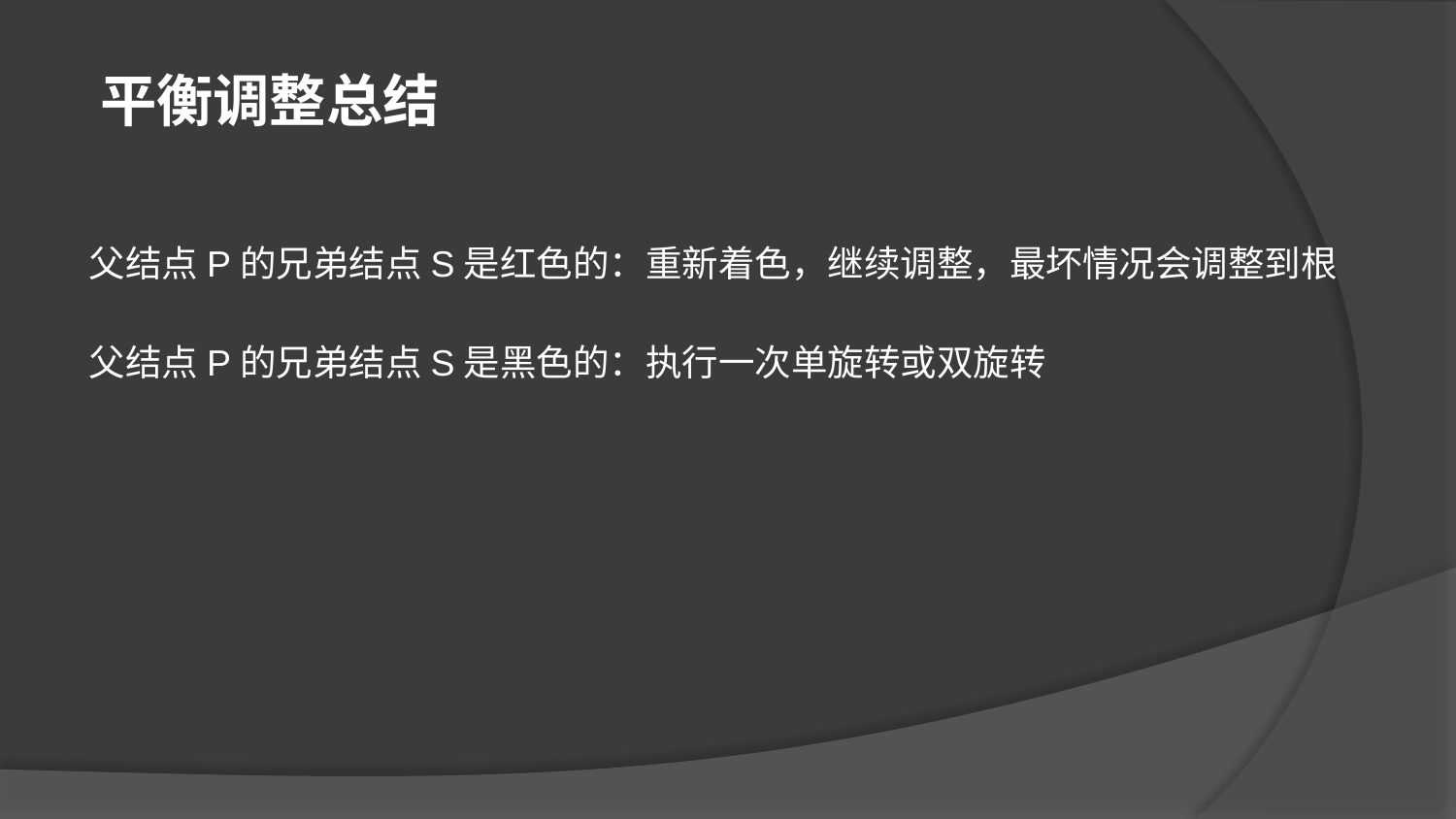

平衡调整总结
父结点P的兄弟结点S是红色的：重新着色，继续调整，最坏情况会调整到根
父结点P的兄弟结点S是黑色的：执行一次单旋转或双旋转